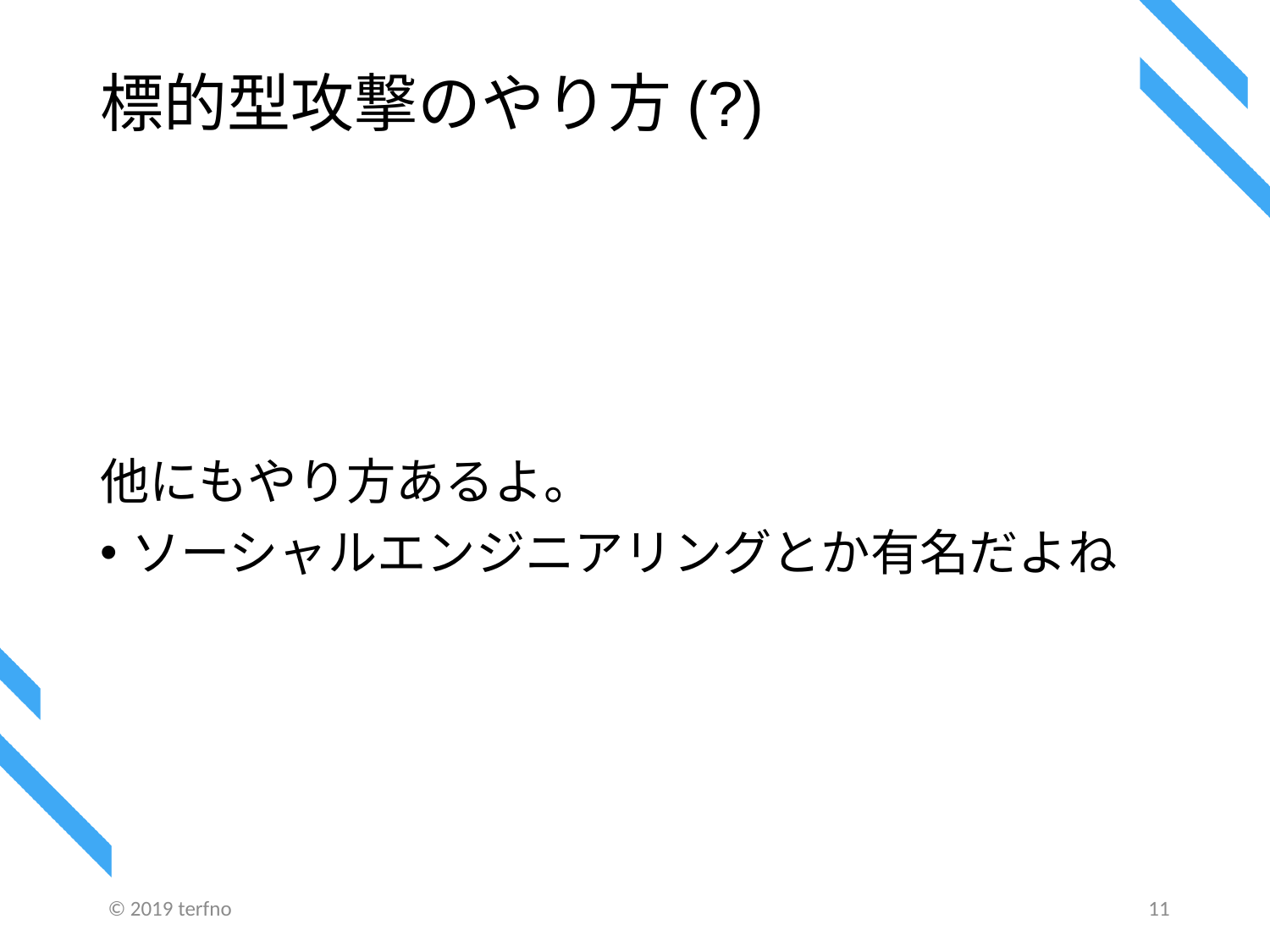

# 標的型攻撃のやり方(?)
他にもやり方あるよ。
ソーシャルエンジニアリングとか有名だよね
© 2019 terfno
11